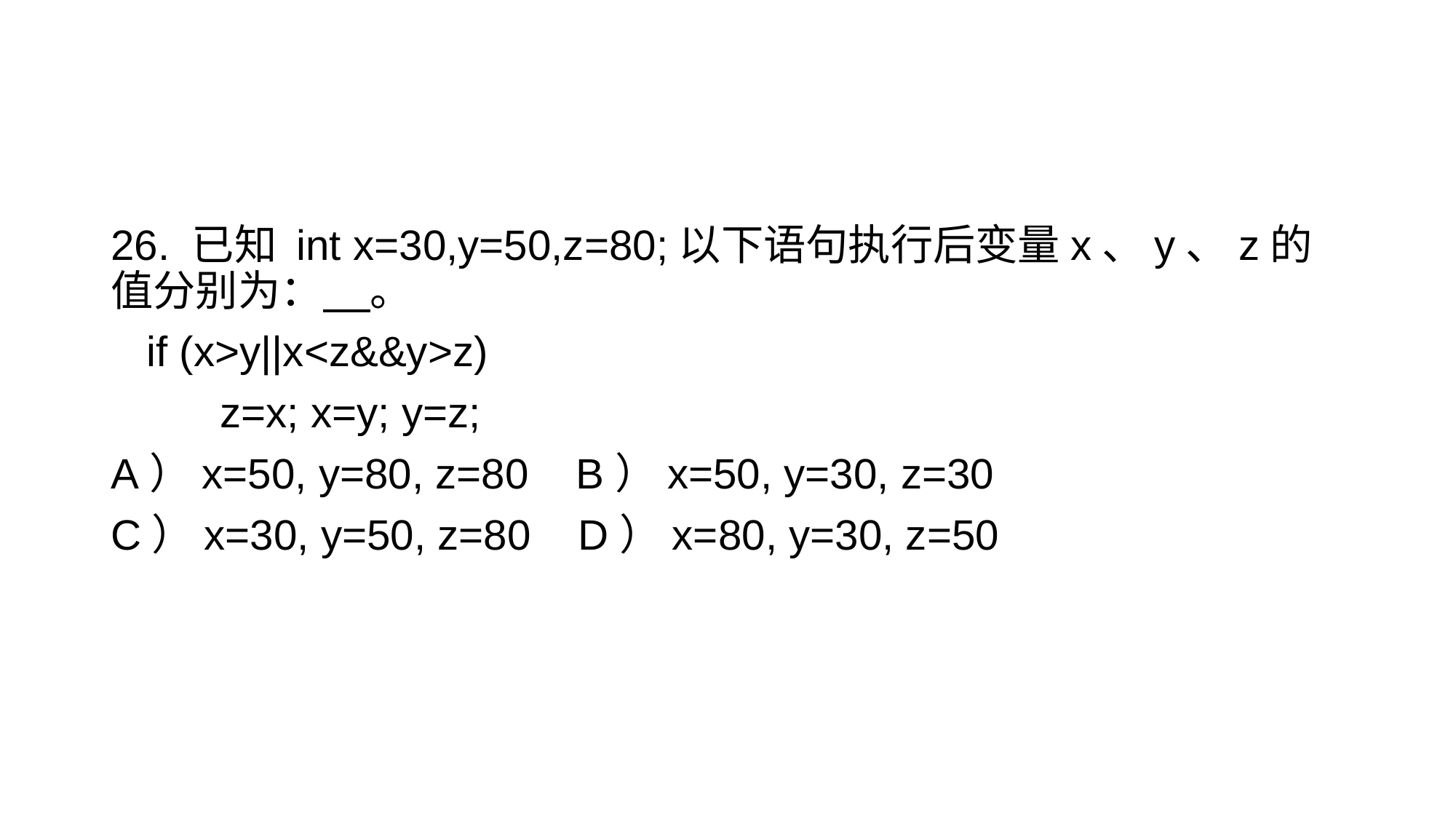

#
26. 已知 int x=30,y=50,z=80;以下语句执行后变量x、y、z的值分别为：     。
   if (x>y||x<z&&y>z)
 	z=x; x=y; y=z;
A）x=50, y=80, z=80    B）x=50, y=30, z=30
C）x=30, y=50, z=80    D）x=80, y=30, z=50